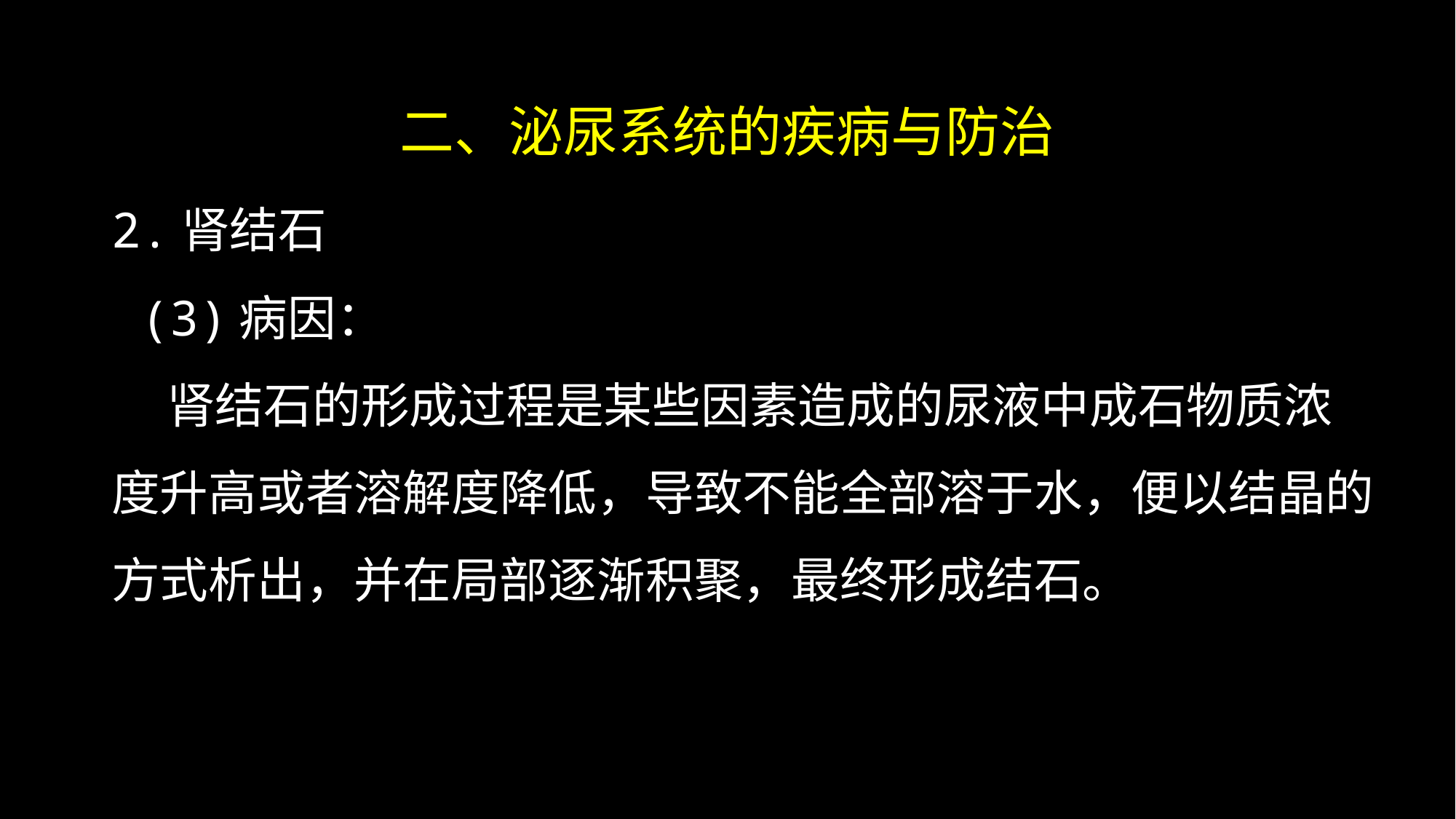

二、泌尿系统的疾病与防治
2.肾结石
 (3)病因：
    肾结石的形成过程是某些因素造成的尿液中成石物质浓度升高或者溶解度降低，导致不能全部溶于水，便以结晶的方式析出，并在局部逐渐积聚，最终形成结石。